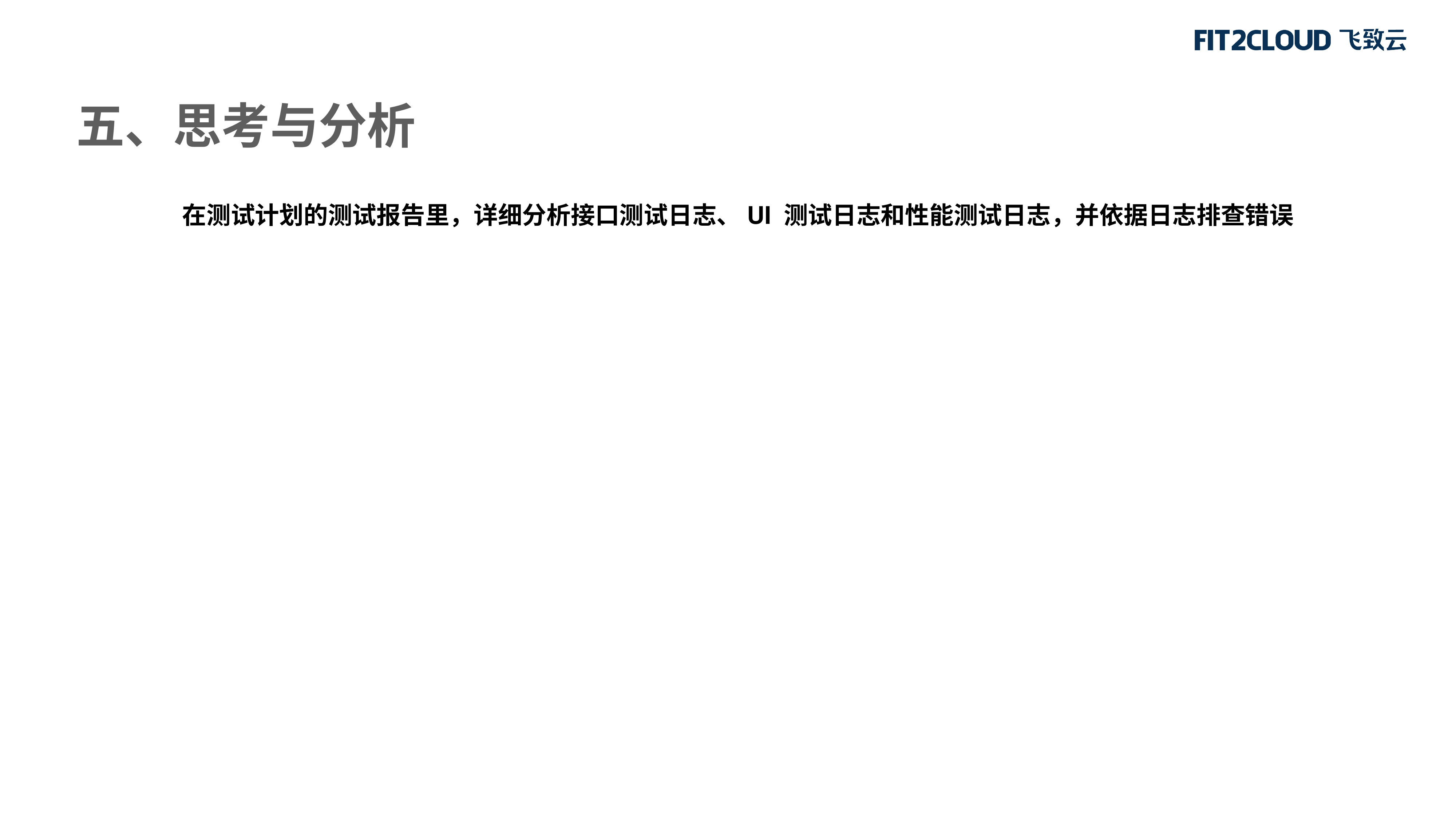

五、思考与分析
在测试计划的测试报告里，详细分析接口测试日志、UI 测试日志和性能测试日志，并依据日志排查错误